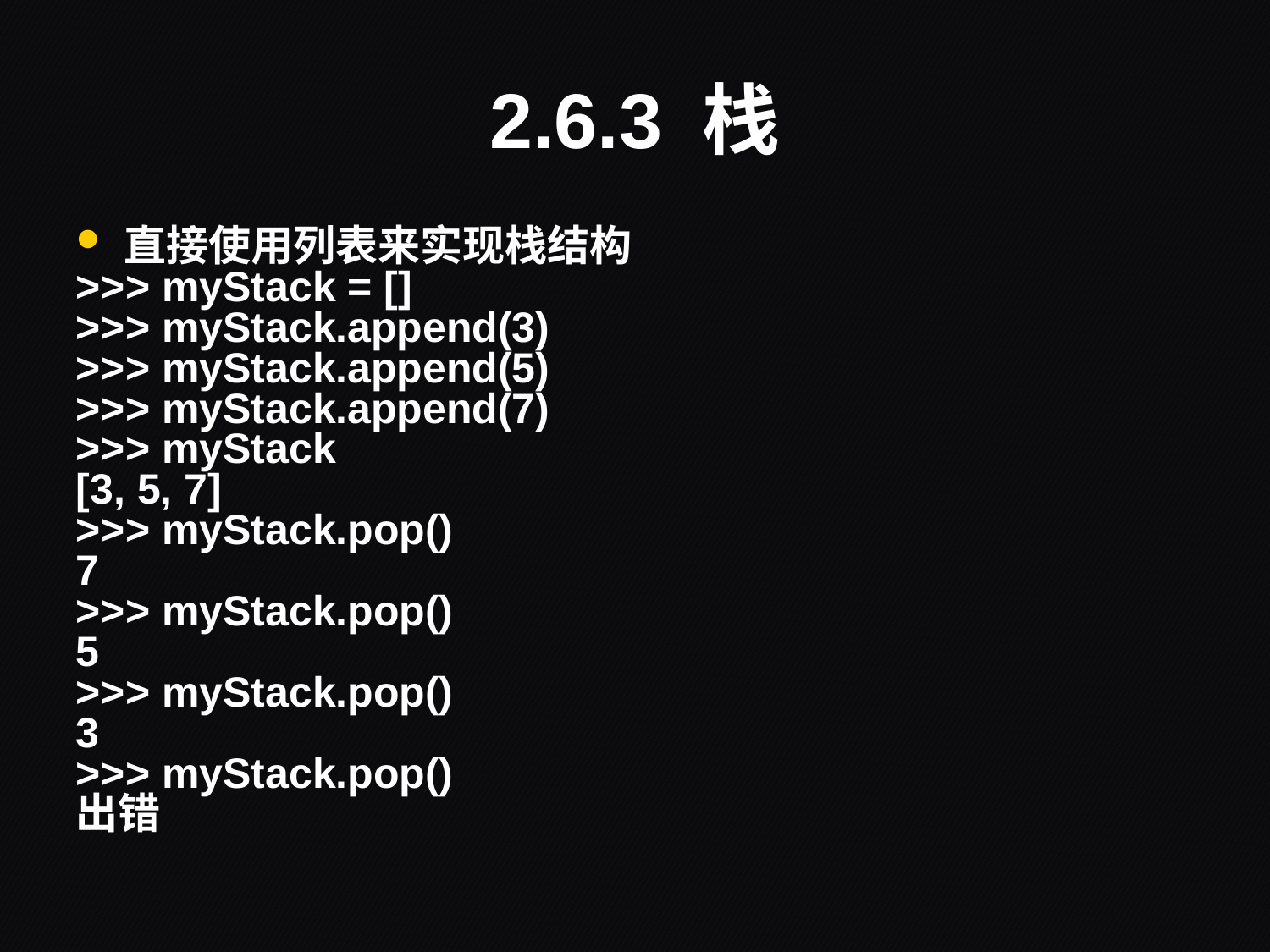

# 2.6.3 栈
直接使用列表来实现栈结构
>>> myStack = []
>>> myStack.append(3)
>>> myStack.append(5)
>>> myStack.append(7)
>>> myStack
[3, 5, 7]
>>> myStack.pop()
7
>>> myStack.pop()
5
>>> myStack.pop()
3
>>> myStack.pop()
出错